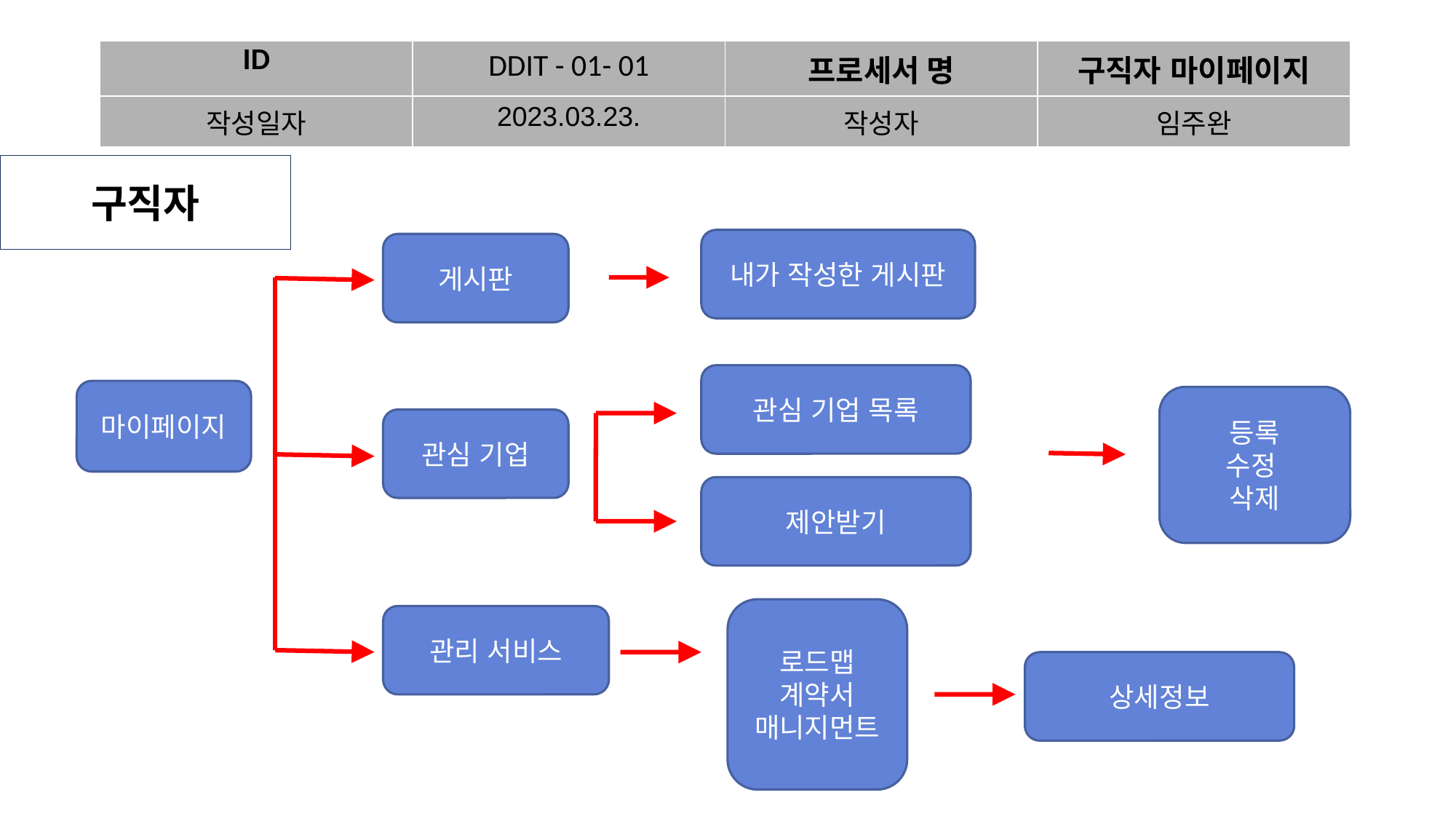

| ID | DDIT - 01- 01 | 프로세서 명 | 구직자 마이페이지 |
| --- | --- | --- | --- |
| 작성일자 | 2023.03.23. | 작성자 | 임주완 |
구직자
내가 작성한 게시판
게시판
관심 기업 목록
마이페이지

등록
수정
삭제

관심 기업
제안받기
로드맵
계약서
매니지먼트
관리 서비스
상세정보